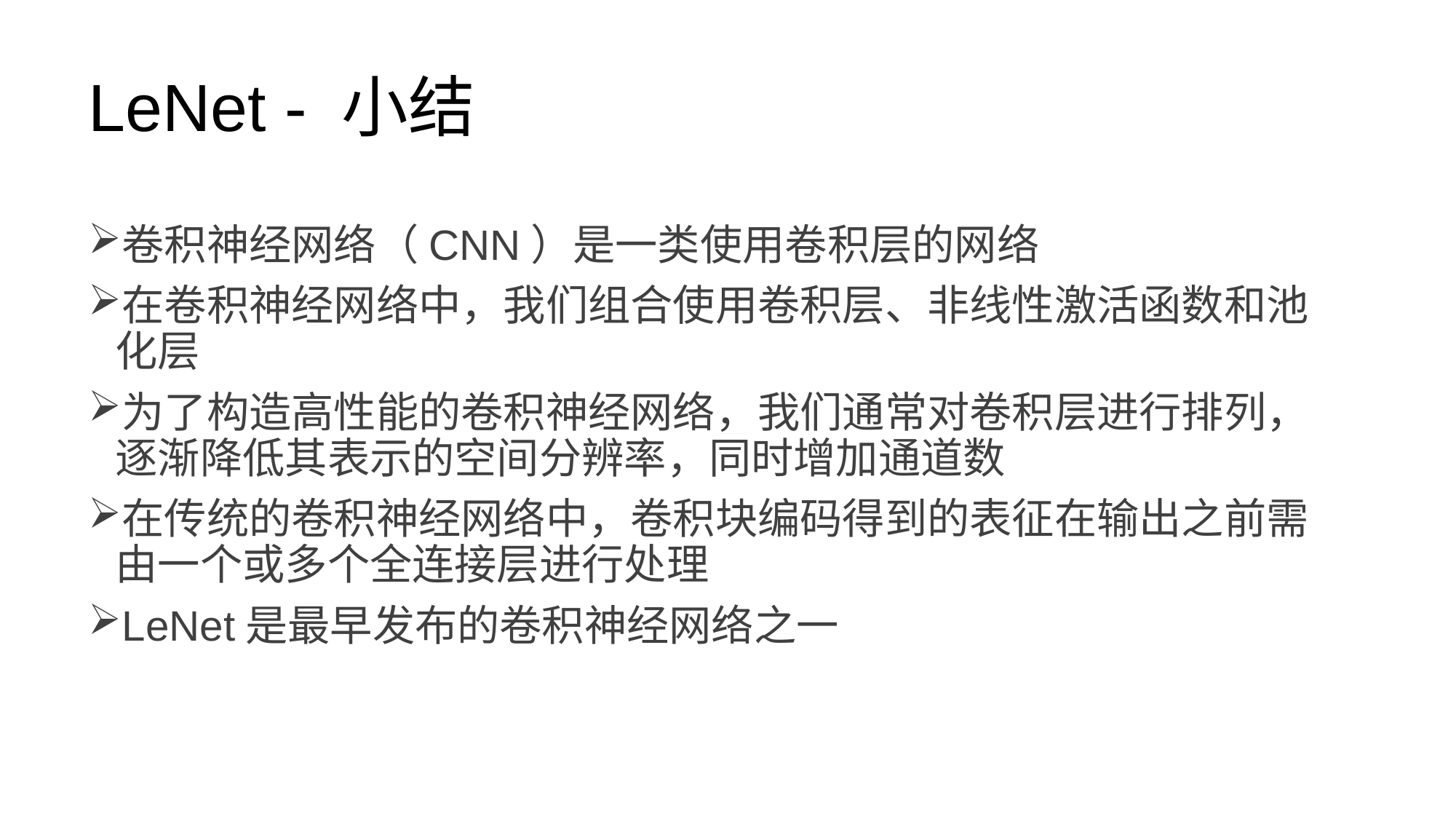

# LeNet - 小结
卷积神经网络（CNN）是一类使用卷积层的网络
在卷积神经网络中，我们组合使用卷积层、非线性激活函数和池化层
为了构造高性能的卷积神经网络，我们通常对卷积层进行排列，逐渐降低其表示的空间分辨率，同时增加通道数
在传统的卷积神经网络中，卷积块编码得到的表征在输出之前需由一个或多个全连接层进行处理
LeNet是最早发布的卷积神经网络之一